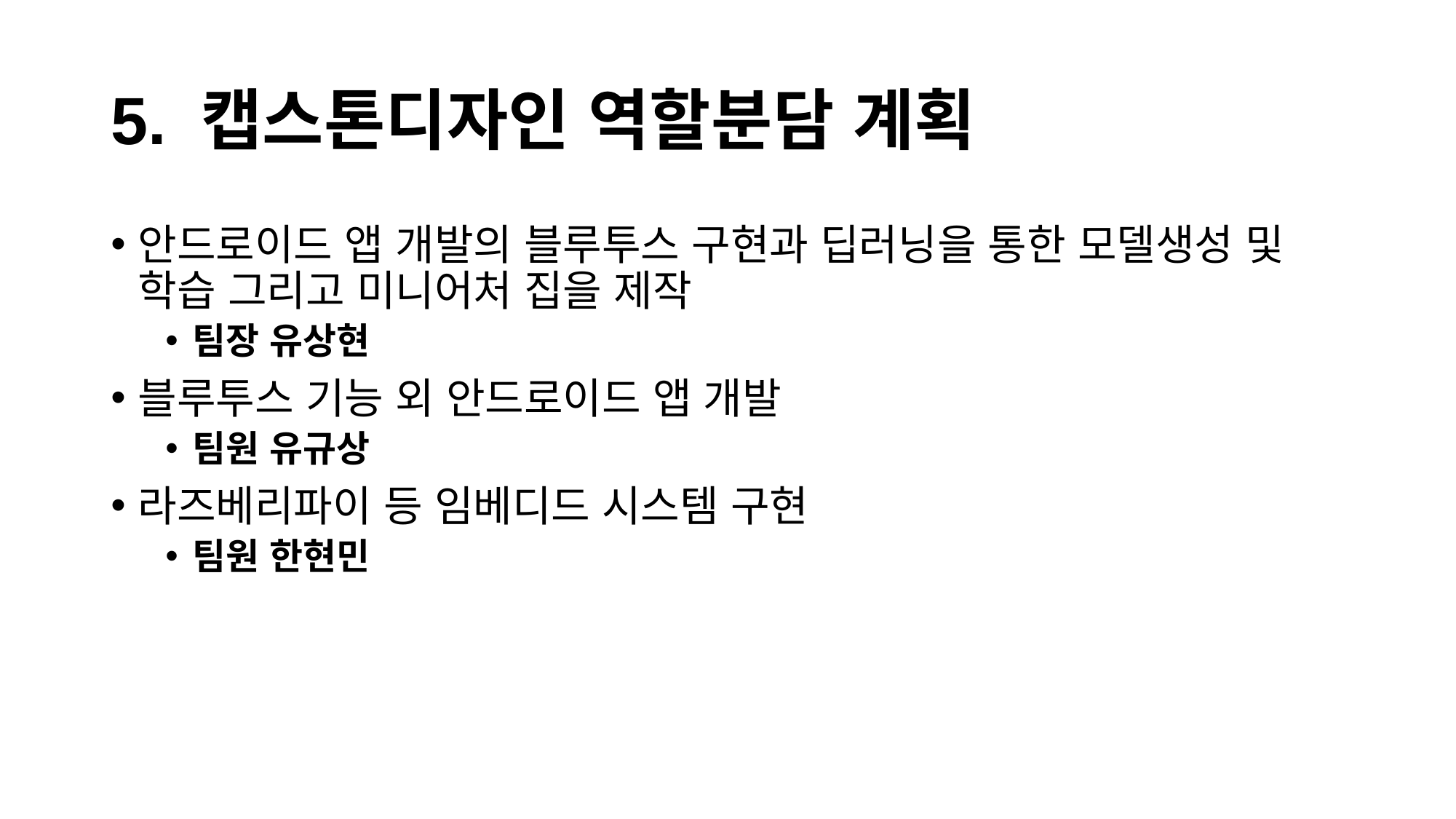

# 5. 캡스톤디자인 역할분담 계획
안드로이드 앱 개발의 블루투스 구현과 딥러닝을 통한 모델생성 및 학습 그리고 미니어처 집을 제작
팀장 유상현
블루투스 기능 외 안드로이드 앱 개발
팀원 유규상
라즈베리파이 등 임베디드 시스템 구현
팀원 한현민